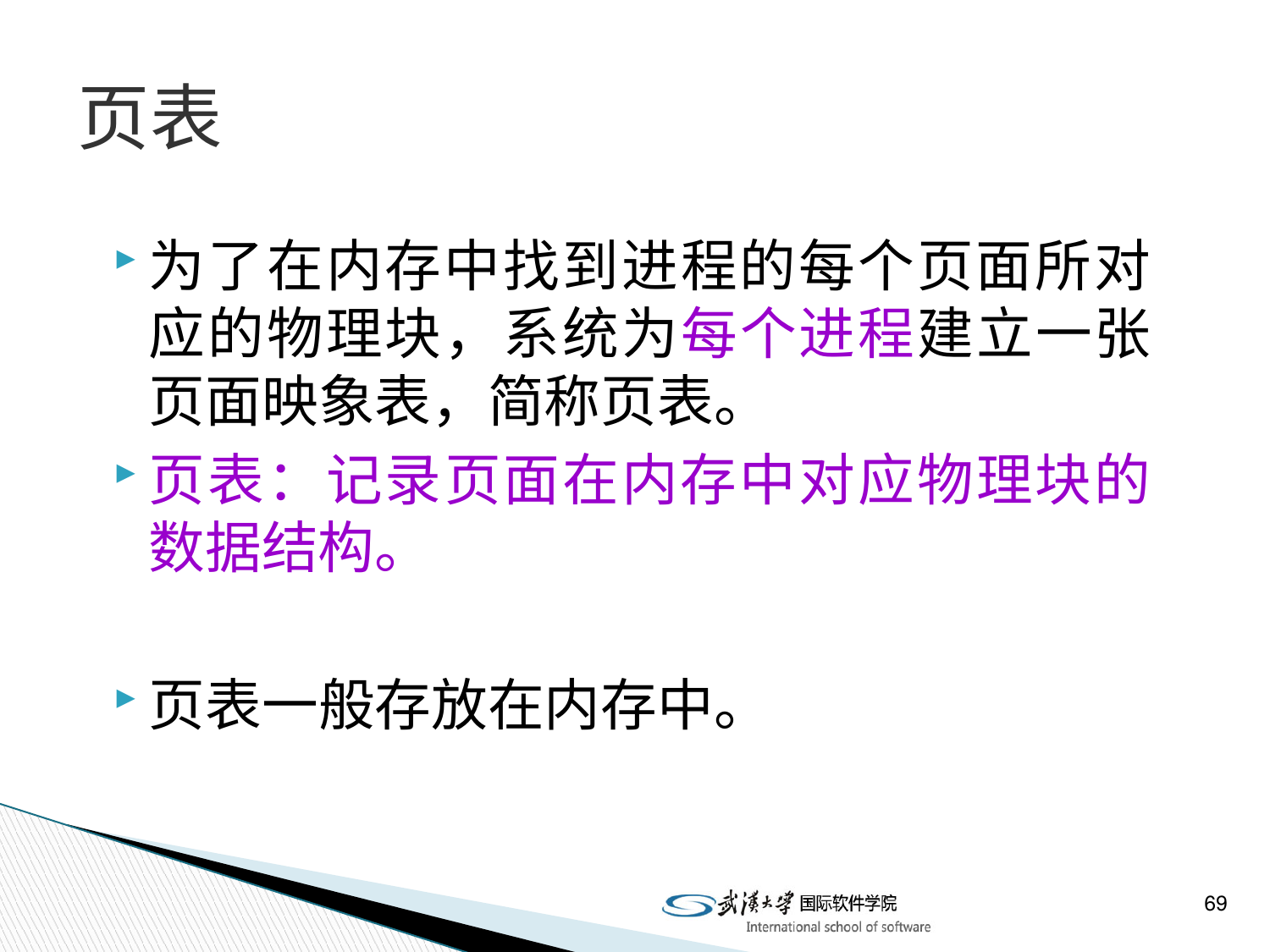

# 页表
为了在内存中找到进程的每个页面所对应的物理块，系统为每个进程建立一张页面映象表，简称页表。
页表：记录页面在内存中对应物理块的数据结构。

页表一般存放在内存中。